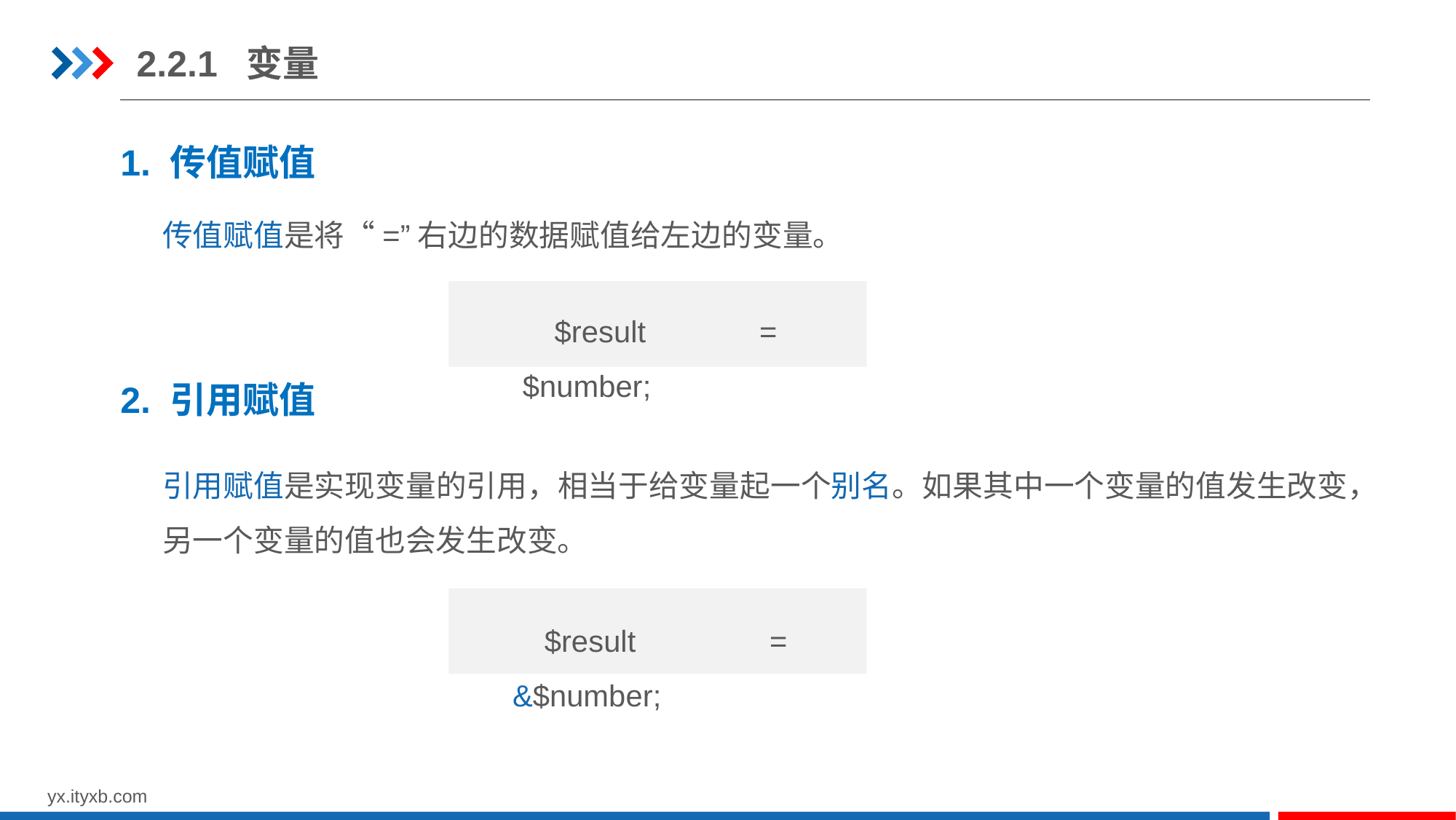

2.2.1  变量
1. 传值赋值
传值赋值是将“=”右边的数据赋值给左边的变量。

$result = $number;
2. 引用赋值
引用赋值是实现变量的引用，相当于给变量起一个别名。如果其中一个变量的值发生改变，另一个变量的值也会发生改变。

$result = &$number;